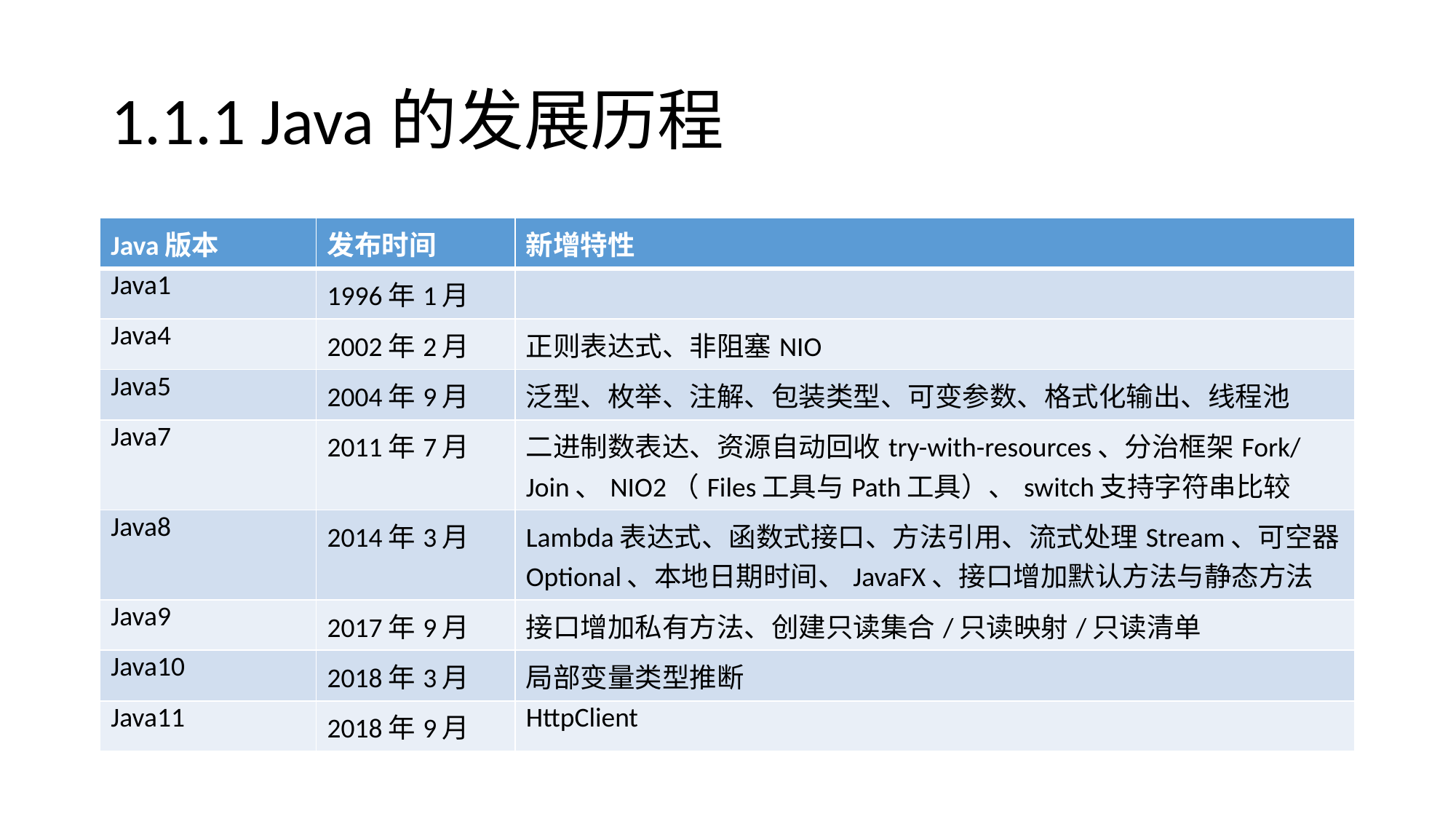

# 1.1.1 Java的发展历程
| Java版本 | 发布时间 | 新增特性 |
| --- | --- | --- |
| Java1 | 1996年1月 |  |
| Java4 | 2002年2月 | 正则表达式、非阻塞NIO |
| Java5 | 2004年9月 | 泛型、枚举、注解、包装类型、可变参数、格式化输出、线程池 |
| Java7 | 2011年7月 | 二进制数表达、资源自动回收try-with-resources、分治框架Fork/Join、NIO2（Files工具与Path工具）、switch支持字符串比较 |
| Java8 | 2014年3月 | Lambda表达式、函数式接口、方法引用、流式处理Stream、可空器Optional、本地日期时间、JavaFX、接口增加默认方法与静态方法 |
| Java9 | 2017年9月 | 接口增加私有方法、创建只读集合/只读映射/只读清单 |
| Java10 | 2018年3月 | 局部变量类型推断 |
| Java11 | 2018年9月 | HttpClient |